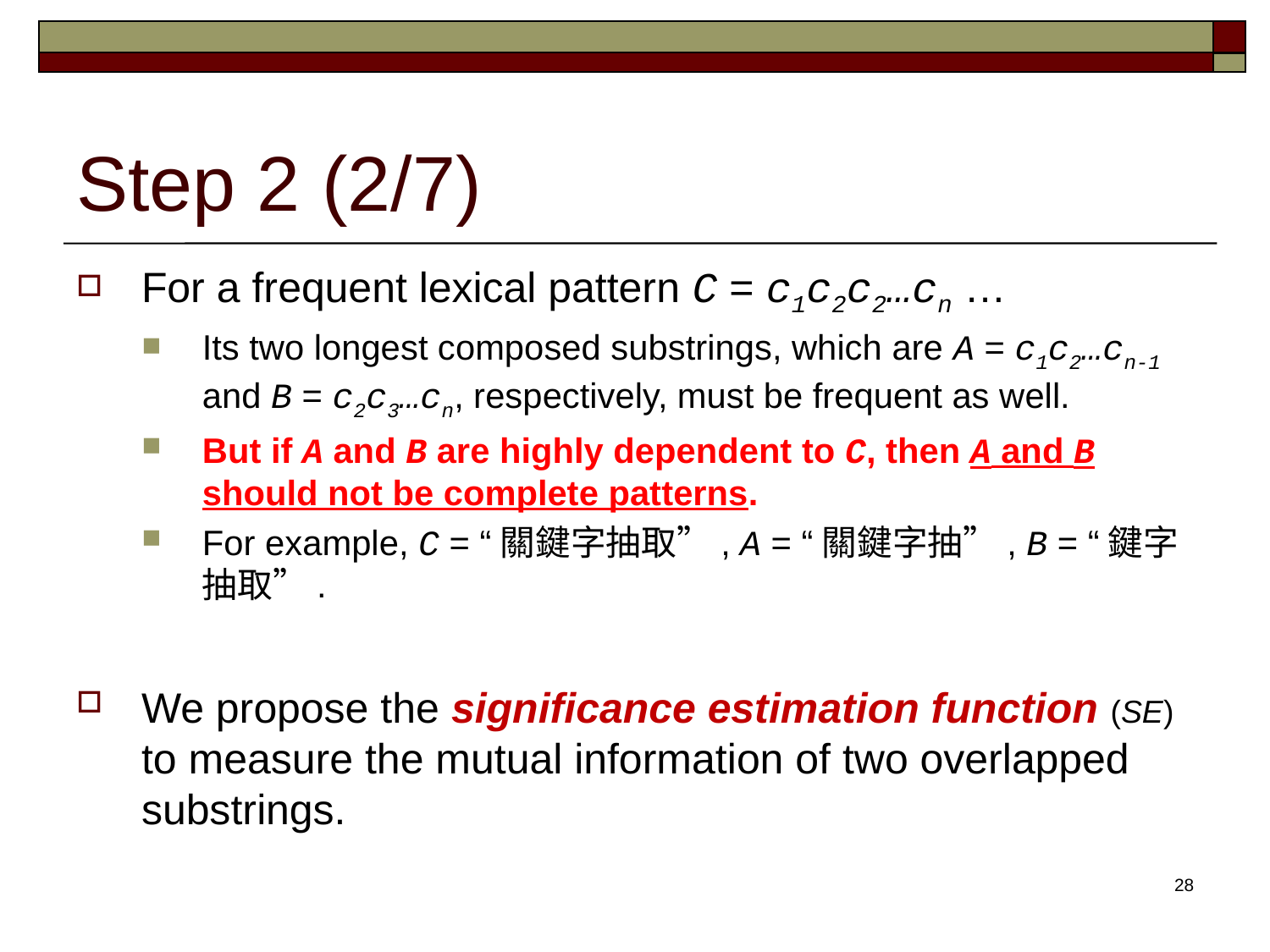

# Step 2 (2/7)
For a frequent lexical pattern C = c1c2c2…cn …
Its two longest composed substrings, which are A = c1c2…cn-1 and B = c2c3…cn, respectively, must be frequent as well.
But if A and B are highly dependent to C, then A and B should not be complete patterns.
For example, C = “關鍵字抽取”, A = “關鍵字抽”, B = “鍵字抽取”.

We propose the significance estimation function (SE) to measure the mutual information of two overlapped substrings.

28